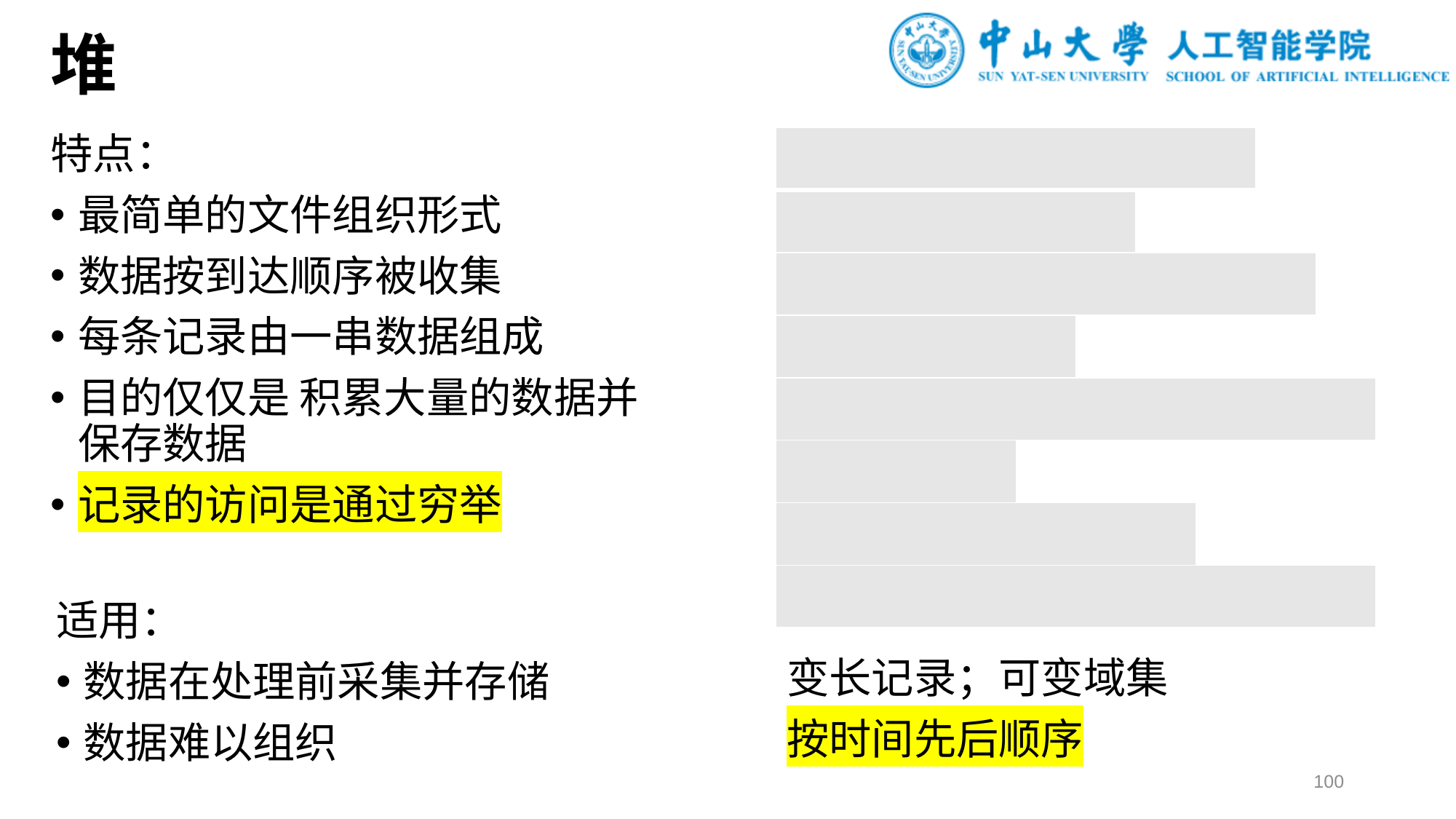

堆
特点：
最简单的文件组织形式
数据按到达顺序被收集
每条记录由一串数据组成
目的仅仅是 积累大量的数据并保存数据
记录的访问是通过穷举
|  |  |  |  |  |  |  |
| --- | --- | --- | --- | --- | --- | --- |
|  |  |  |  |  |  |  |
|  |  |  |  |  |  |  |
|  |  |  |  |  |  |  |
|  |  |  |  |  |  |  |
|  |  |  |  |  |  |  |
|  |  |  |  |  |  |  |
|  |  |  |  |  |  |  |
适用：
数据在处理前采集并存储
数据难以组织
变长记录；可变域集
按时间先后顺序
100